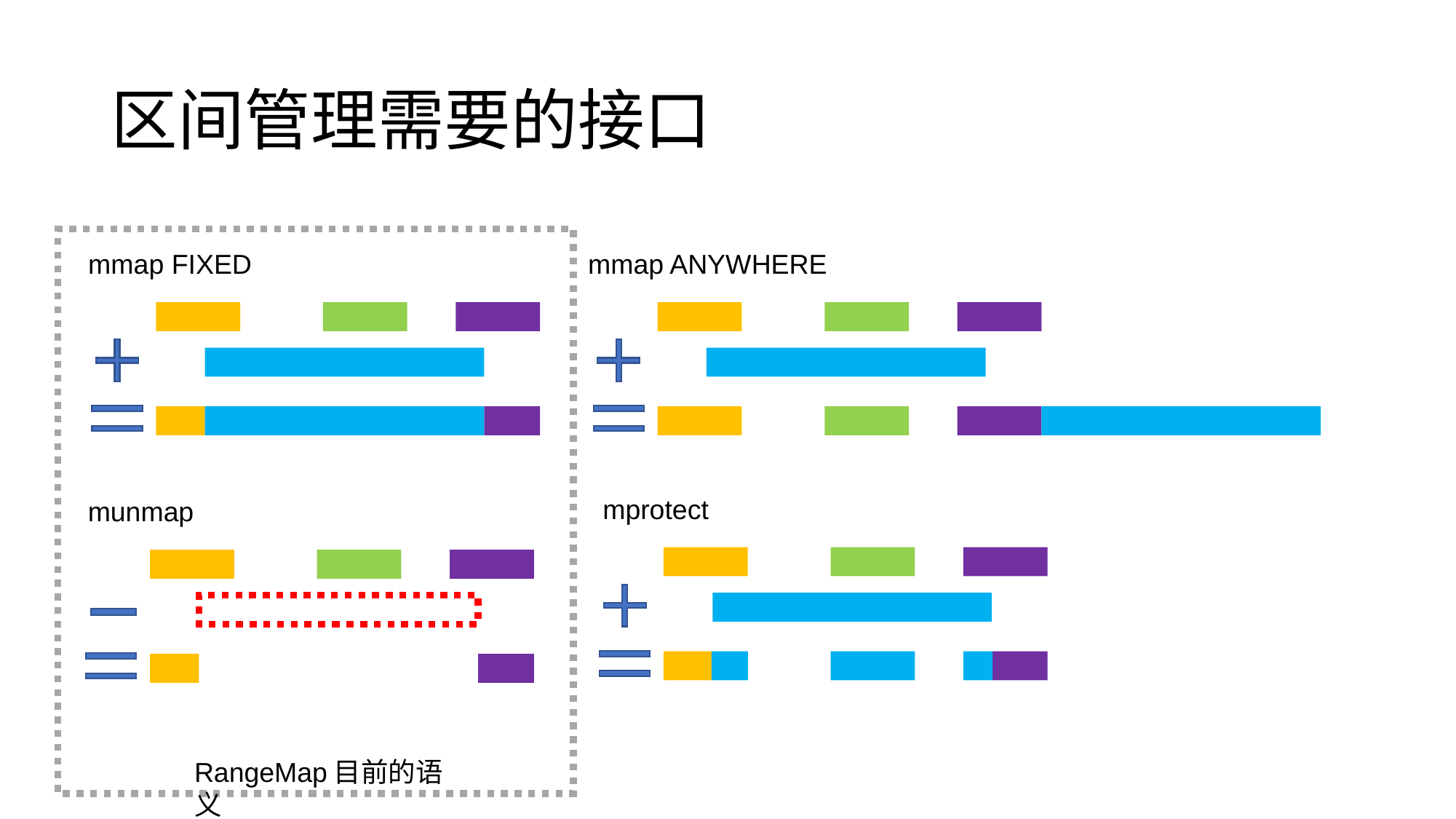

# 区间管理需要的接口

mmap FIXED
mmap ANYWHERE

mprotect
munmap

RangeMap目前的语义